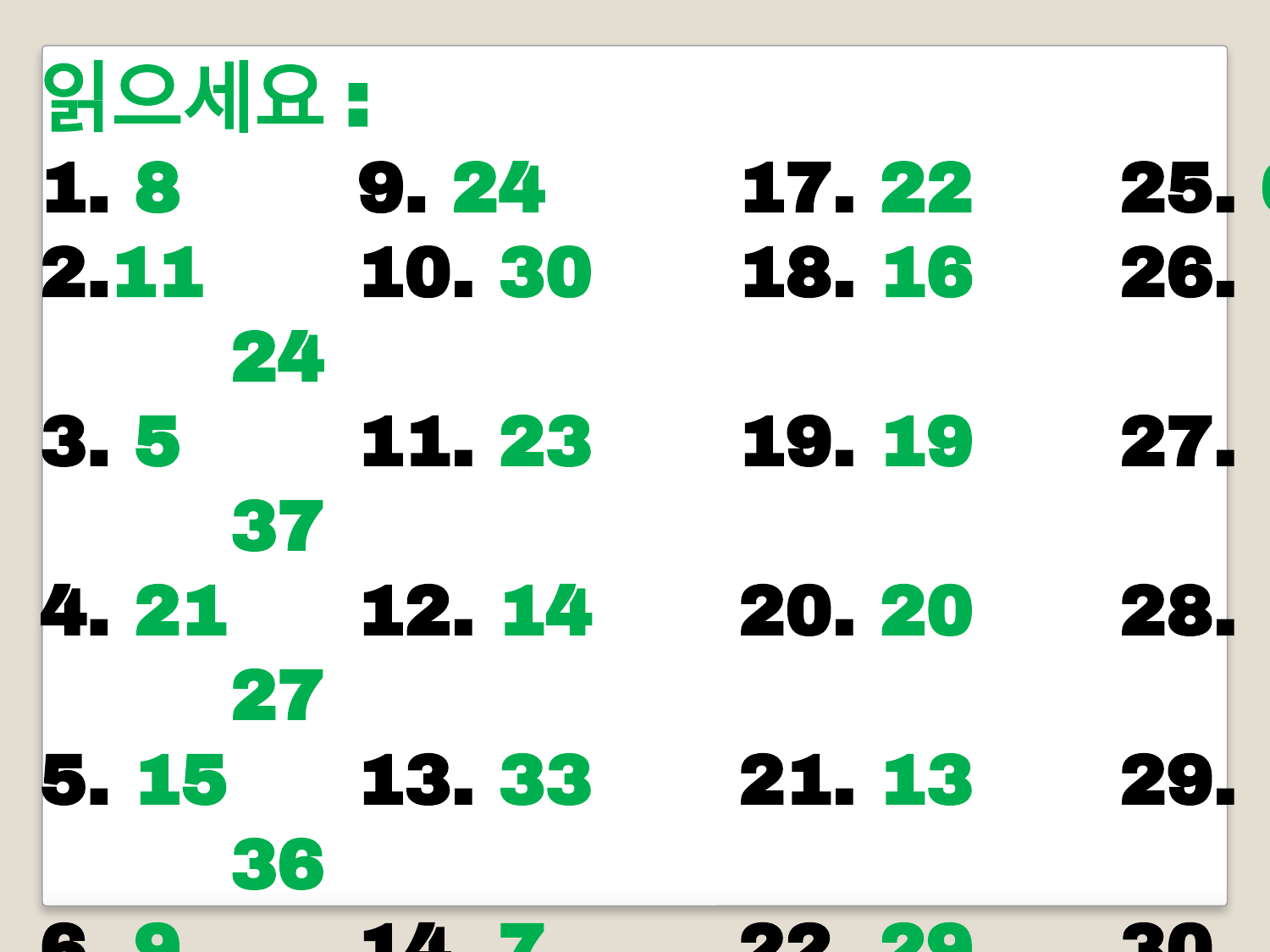

읽으세요:
1. 8		9. 24		17. 22		25. 6
2.11		10. 30		18. 16		26. 24
3. 5		11. 23		19. 19		27. 37
4. 21		12. 14		20. 20		28. 27
5. 15		13. 33		21. 13		29. 36
6. 9		14. 7		22. 29		30. 39
7. 17		15. 28		23. 31
8. 25 	16. 26		24. 35